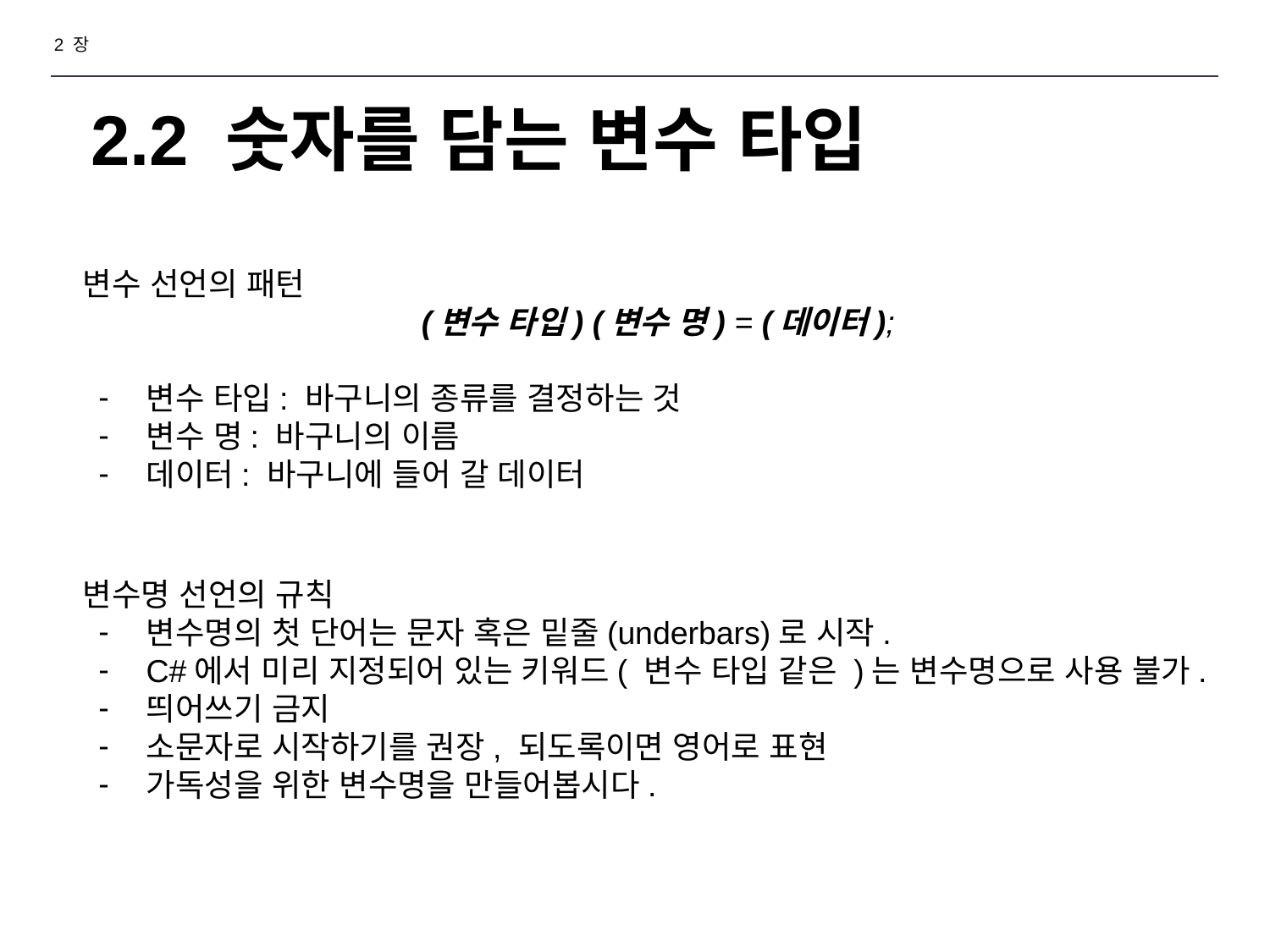

2 장
# 2.2 숫자를 담는 변수 타입

변수 선언의 패턴
(변수 타입) (변수 명) = (데이터);

변수 타입: 바구니의 종류를 결정하는 것
변수 명: 바구니의 이름
데이터: 바구니에 들어 갈 데이터
변수명 선언의 규칙
변수명의 첫 단어는 문자 혹은 밑줄(underbars)로 시작.
C#에서 미리 지정되어 있는 키워드( 변수 타입 같은 )는 변수명으로 사용 불가.
띄어쓰기 금지
소문자로 시작하기를 권장, 되도록이면 영어로 표현
가독성을 위한 변수명을 만들어봅시다.